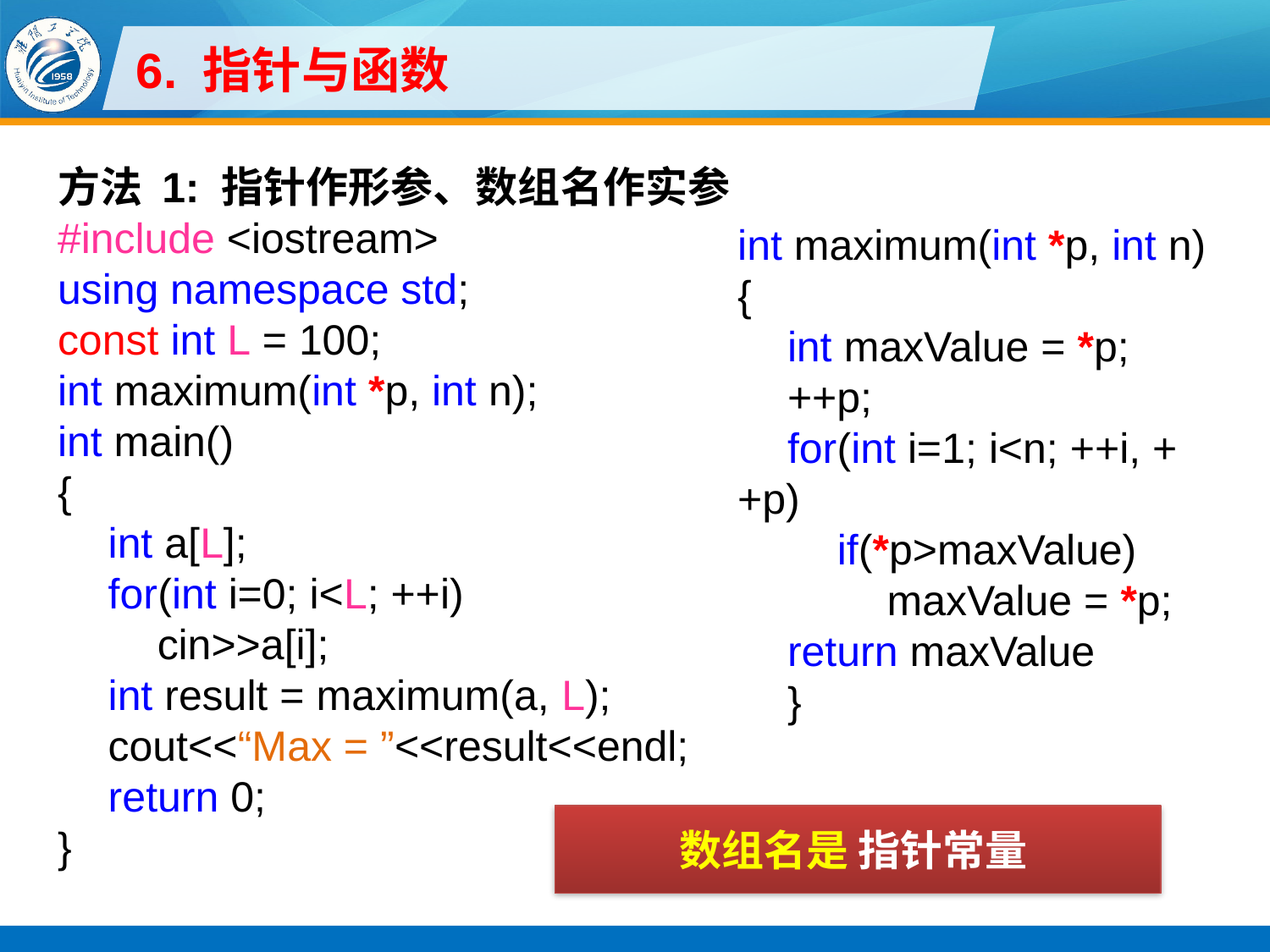

# 6. 指针与函数
方法 1: 指针作形参、数组名作实参
#include <iostream>
using namespace std;
const int L = 100;
int maximum(int *p, int n);
int main()
{
int a[L];
for(int i=0; i<L; ++i)
cin>>a[i];
int result = maximum(a, L);
cout<<“Max = ”<<result<<endl;
return 0;
}
int maximum(int *p, int n)
{
int maxValue = *p;
++p;
for(int i=1; i<n; ++i, ++p)
if(*p>maxValue)
maxValue = *p;
return maxValue
}
数组名是 指针常量